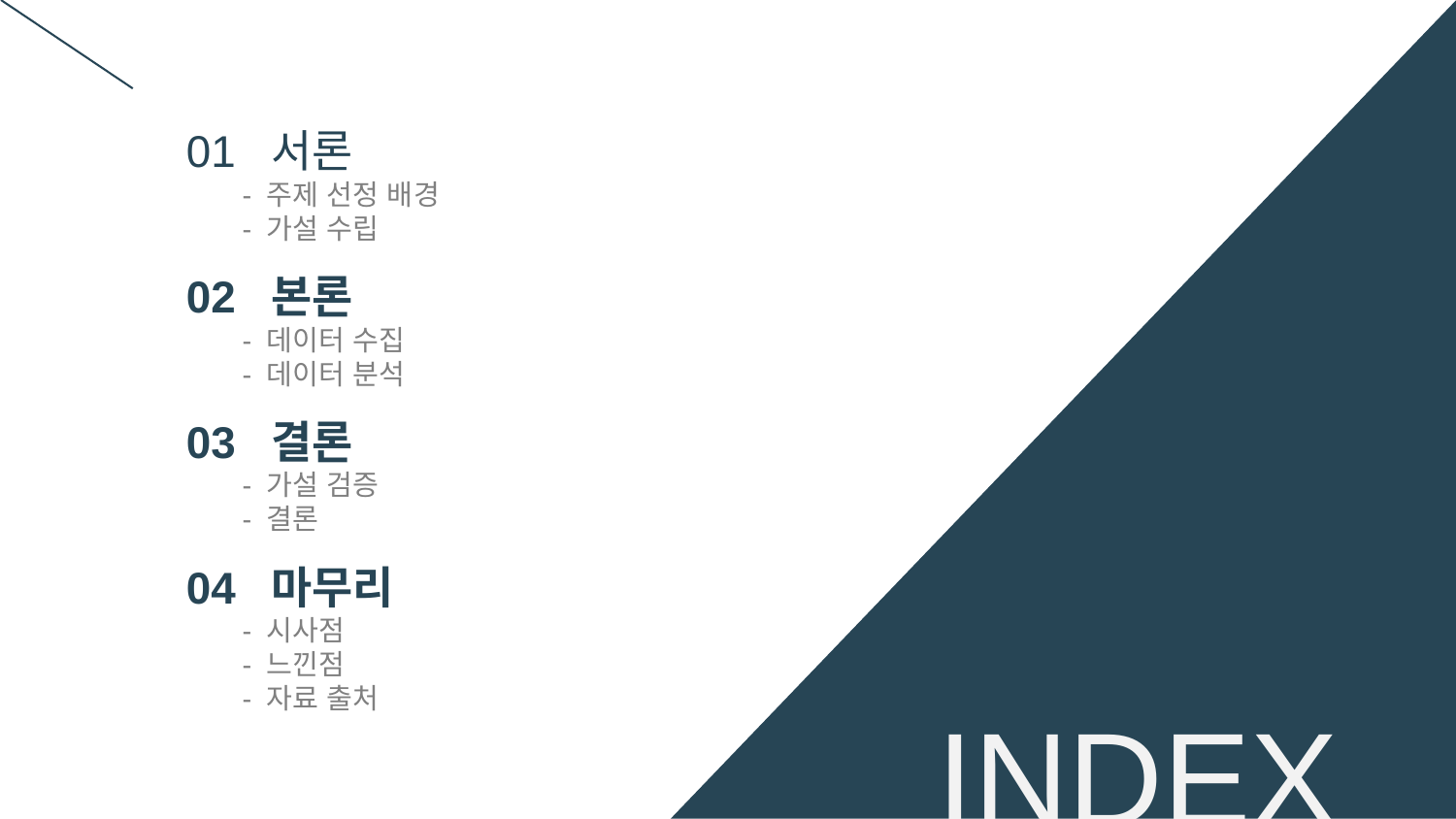

01  서론
       - 주제 선정 배경
       - 가설 수립

02  본론
       - 데이터 수집
       - 데이터 분석

03  결론
       - 가설 검증
       - 결론

04  마무리
       - 시사점
       - 느낀점
       - 자료 출처
INDEX